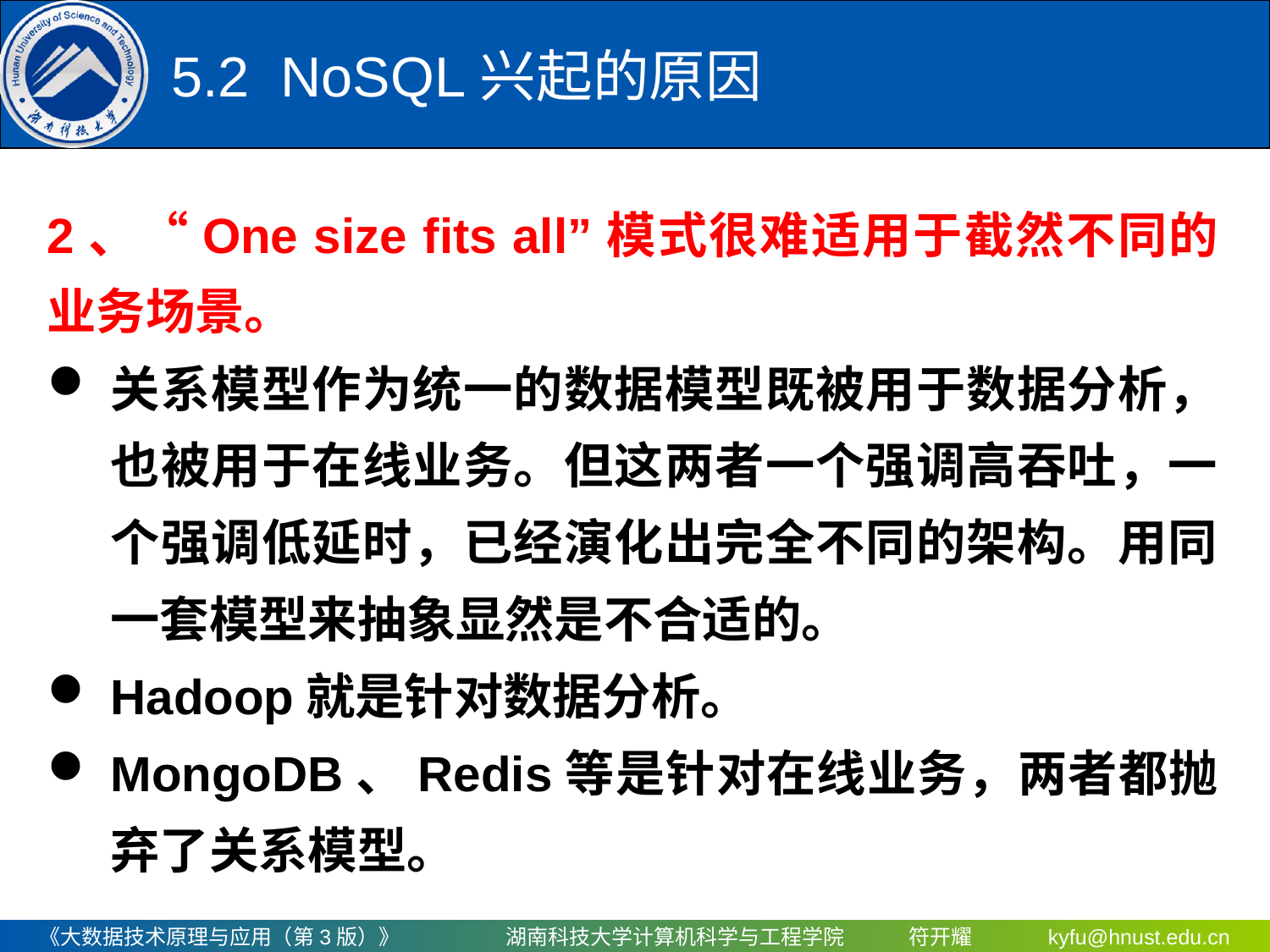

5.2  NoSQL兴起的原因
2、“One size fits all”模式很难适用于截然不同的业务场景。
关系模型作为统一的数据模型既被用于数据分析，也被用于在线业务。但这两者一个强调高吞吐，一个强调低延时，已经演化出完全不同的架构。用同一套模型来抽象显然是不合适的。
Hadoop就是针对数据分析。
MongoDB、Redis等是针对在线业务，两者都抛弃了关系模型。